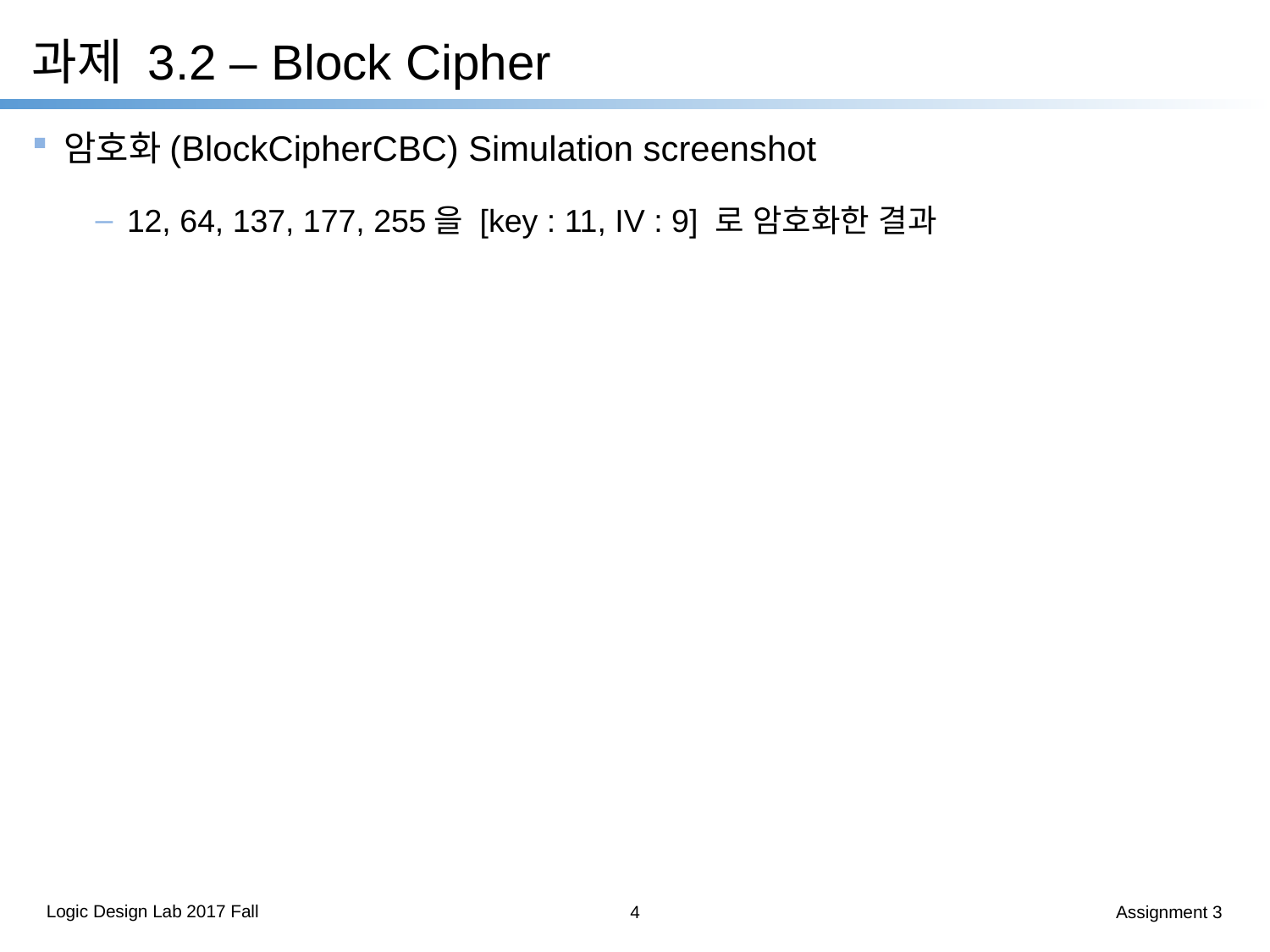

# 과제 3.2 – Block Cipher
암호화(BlockCipherCBC) Simulation screenshot

12, 64, 137, 177, 255을 [key : 11, IV : 9] 로 암호화한 결과

4
Assignment 3